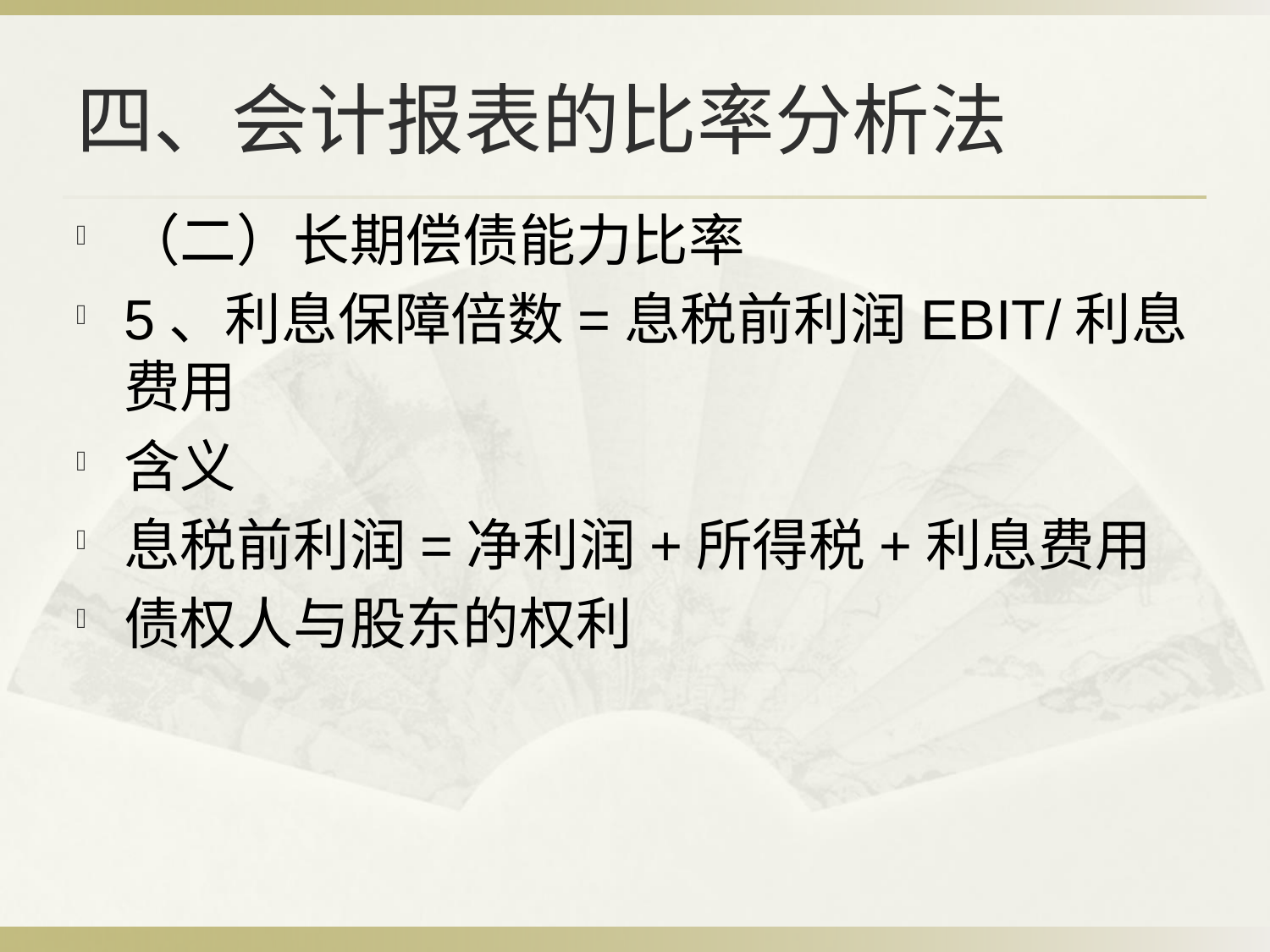

# 四、会计报表的比率分析法
（二）长期偿债能力比率
5、利息保障倍数=息税前利润EBIT/利息费用
含义
息税前利润=净利润+所得税+利息费用
债权人与股东的权利